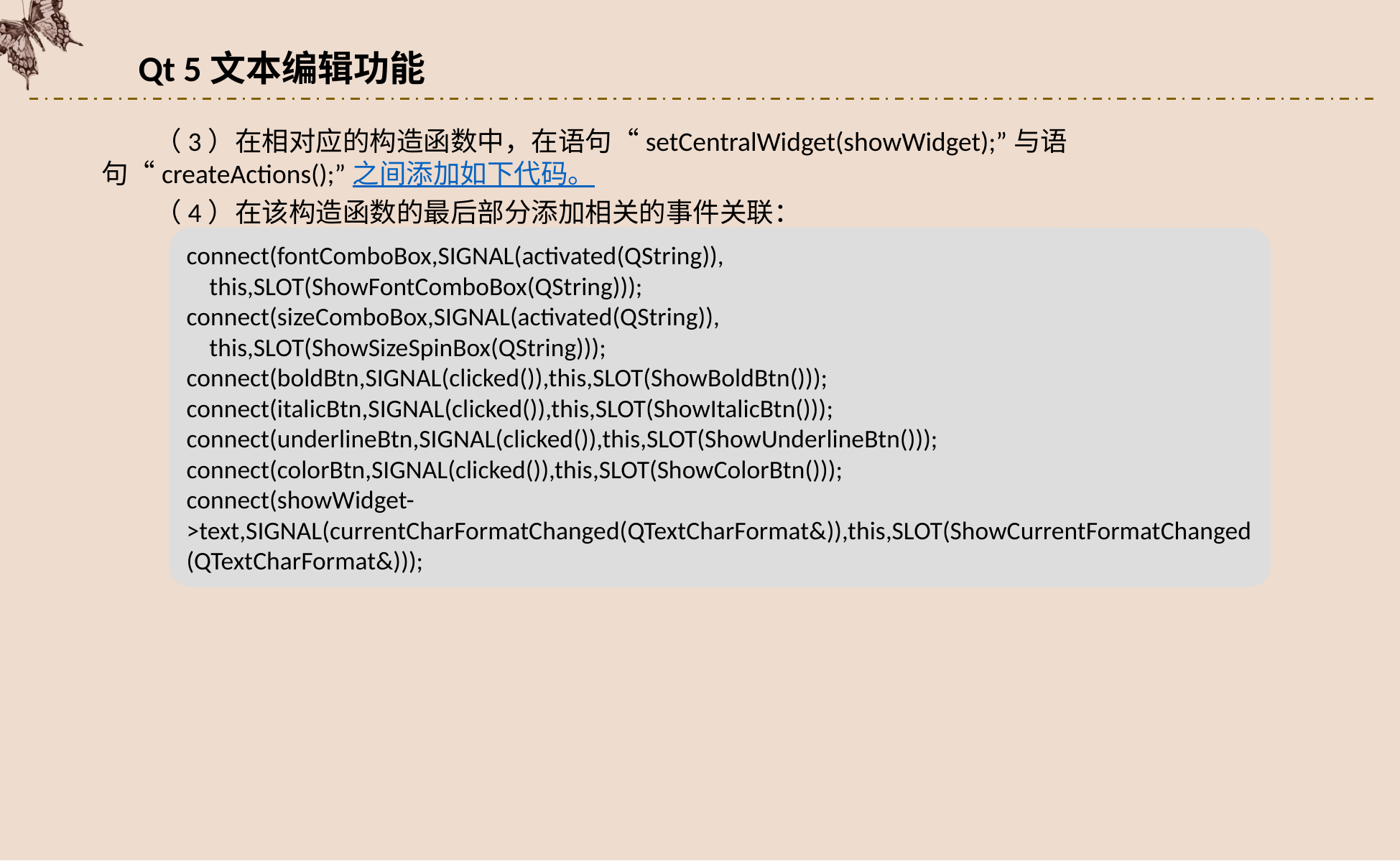

Qt 5文本编辑功能
（3）在相对应的构造函数中，在语句“setCentralWidget(showWidget);”与语句“createActions();”之间添加如下代码。
（4）在该构造函数的最后部分添加相关的事件关联：
connect(fontComboBox,SIGNAL(activated(QString)),
    this,SLOT(ShowFontComboBox(QString)));
connect(sizeComboBox,SIGNAL(activated(QString)),
    this,SLOT(ShowSizeSpinBox(QString)));
connect(boldBtn,SIGNAL(clicked()),this,SLOT(ShowBoldBtn()));
connect(italicBtn,SIGNAL(clicked()),this,SLOT(ShowItalicBtn()));
connect(underlineBtn,SIGNAL(clicked()),this,SLOT(ShowUnderlineBtn()));
connect(colorBtn,SIGNAL(clicked()),this,SLOT(ShowColorBtn()));
connect(showWidget->text,SIGNAL(currentCharFormatChanged(QTextCharFormat&)),this,SLOT(ShowCurrentFormatChanged(QTextCharFormat&)));